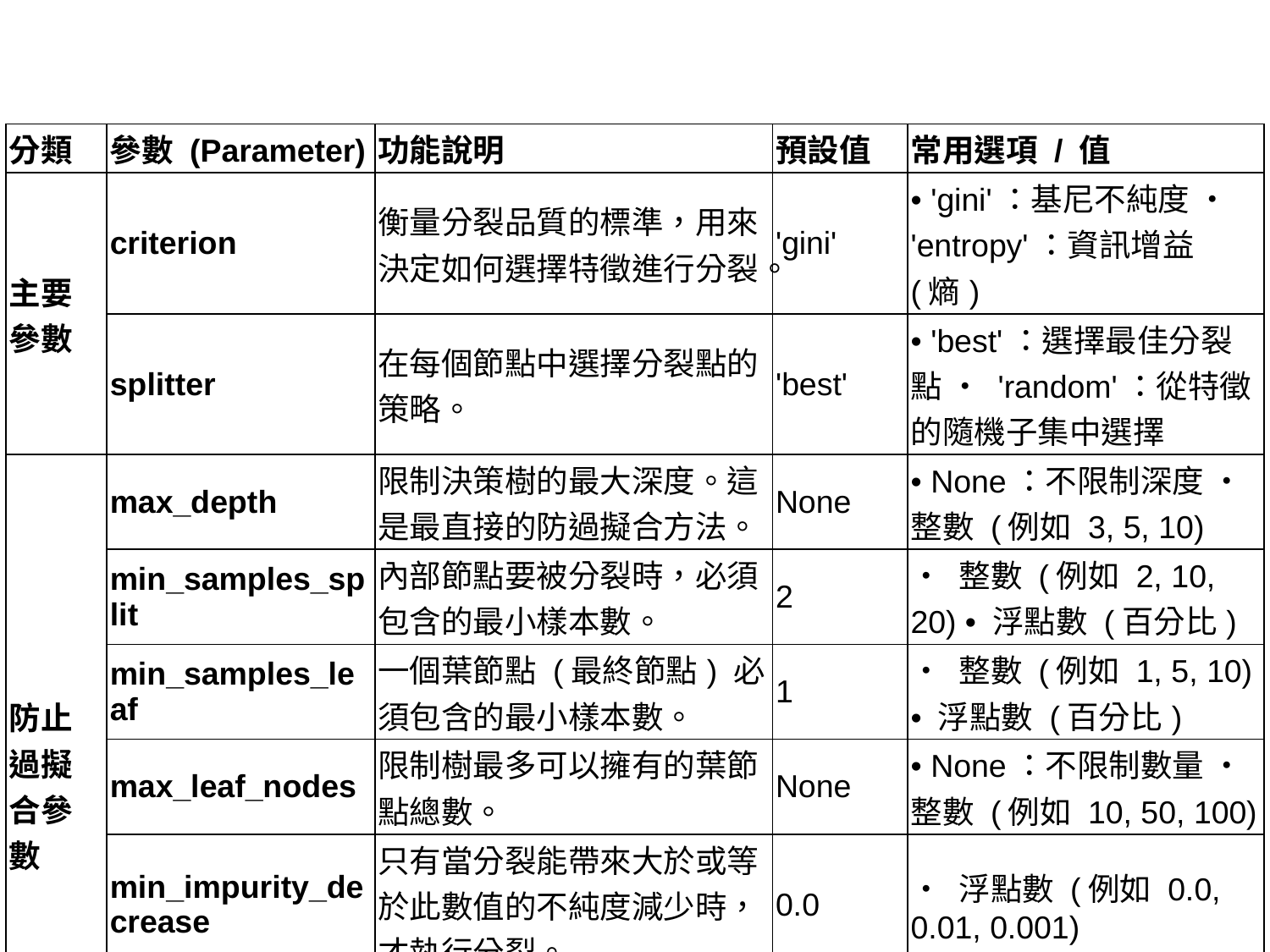

| 分類 | 參數 (Parameter) | 功能說明 | 預設值 | 常用選項 / 值 |
| --- | --- | --- | --- | --- |
| 主要參數 | criterion | 衡量分裂品質的標準，用來決定如何選擇特徵進行分裂。 | 'gini' | • 'gini'：基尼不純度 • 'entropy'：資訊增益 (熵) |
|  | splitter | 在每個節點中選擇分裂點的策略。 | 'best' | • 'best'：選擇最佳分裂點 • 'random'：從特徵的隨機子集中選擇 |
| 防止過擬合參數 | max\_depth | 限制決策樹的最大深度。這是最直接的防過擬合方法。 | None | • None：不限制深度 • 整數 (例如 3, 5, 10) |
|  | min\_samples\_split | 內部節點要被分裂時，必須包含的最小樣本數。 | 2 | • 整數 (例如 2, 10, 20) • 浮點數 (百分比) |
|  | min\_samples\_leaf | 一個葉節點 (最終節點) 必須包含的最小樣本數。 | 1 | • 整數 (例如 1, 5, 10) • 浮點數 (百分比) |
|  | max\_leaf\_nodes | 限制樹最多可以擁有的葉節點總數。 | None | • None：不限制數量 • 整數 (例如 10, 50, 100) |
|  | min\_impurity\_decrease | 只有當分裂能帶來大於或等於此數值的不純度減少時，才執行分裂。 | 0.0 | • 浮點數 (例如 0.0, 0.01, 0.001) |
|  | ccp\_alpha | 最小成本複雜度剪枝的參數，數值越大，剪枝越多，樹越簡單。 | 0.0 | • 非負浮點數 (例如 0.0, 0.015) |